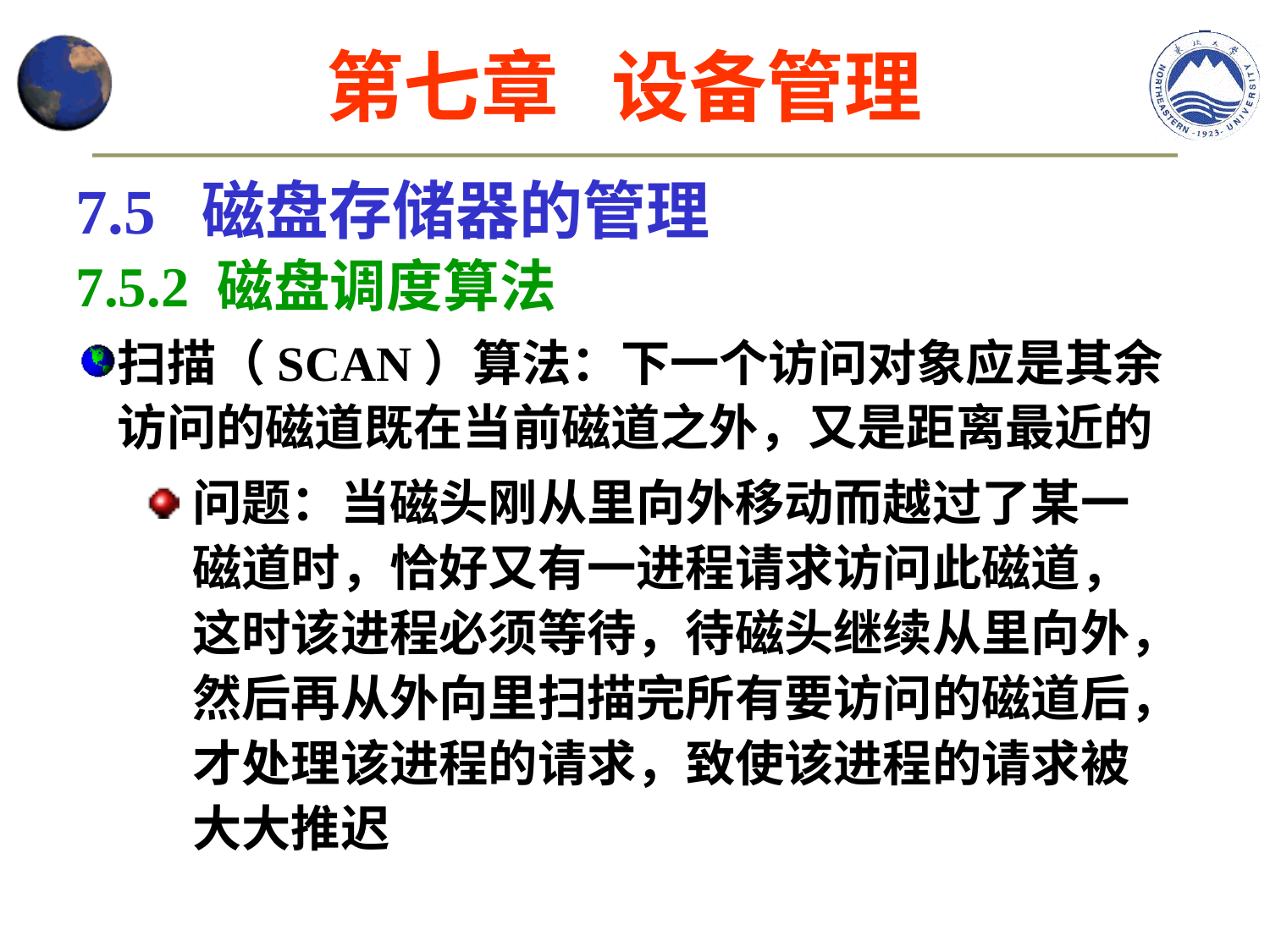

第七章   设备管理
7.5  磁盘存储器的管理
7.5.2 磁盘调度算法
扫描（SCAN）算法：下一个访问对象应是其余访问的磁道既在当前磁道之外，又是距离最近的
问题：当磁头刚从里向外移动而越过了某一磁道时，恰好又有一进程请求访问此磁道，这时该进程必须等待，待磁头继续从里向外，然后再从外向里扫描完所有要访问的磁道后，才处理该进程的请求，致使该进程的请求被大大推迟